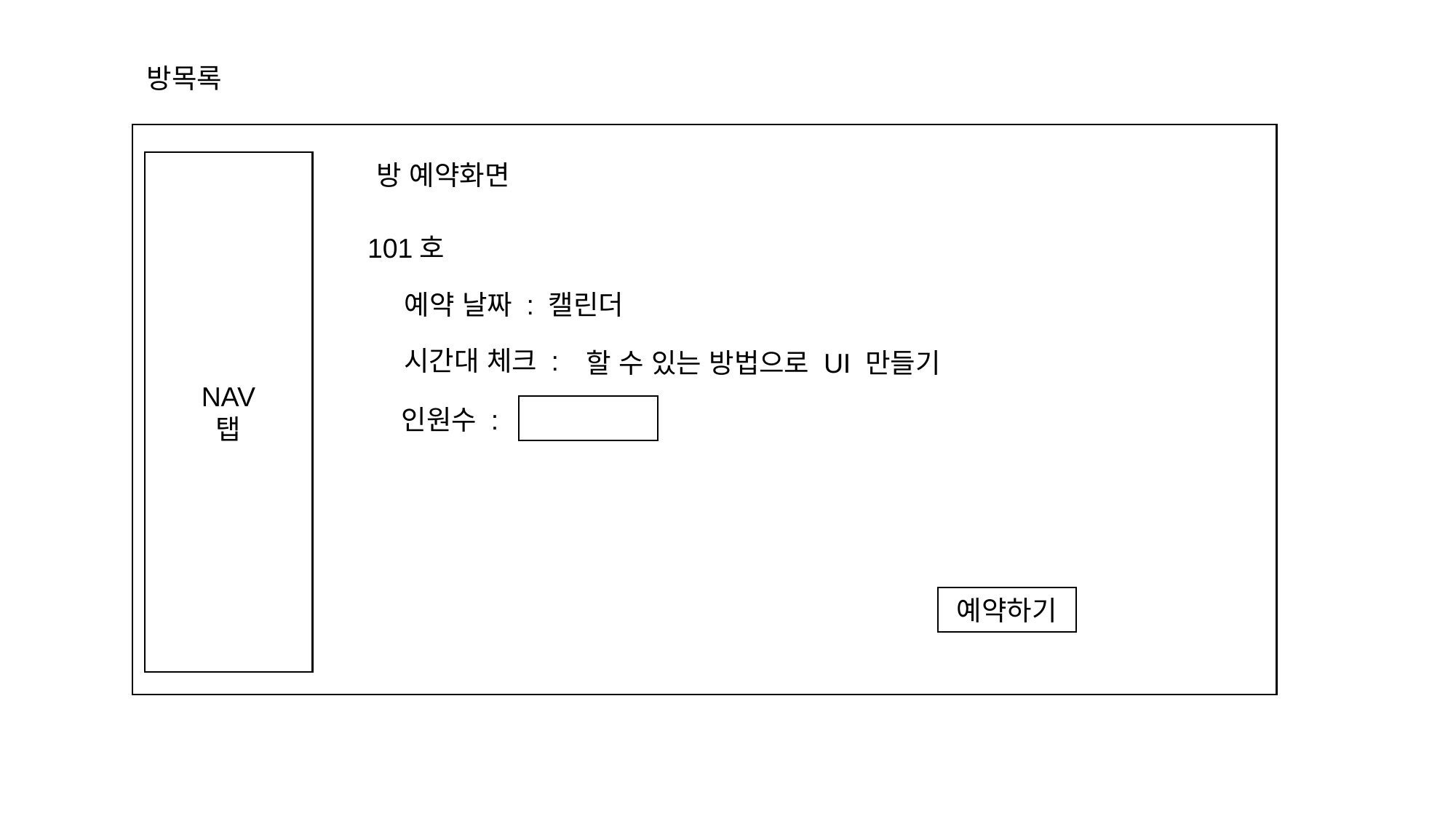

방목록

NAV
탭
방 예약화면
101호
예약 날짜 : 캘린더
시간대 체크 :
할 수 있는 방법으로 UI 만들기

인원수 :
예약하기